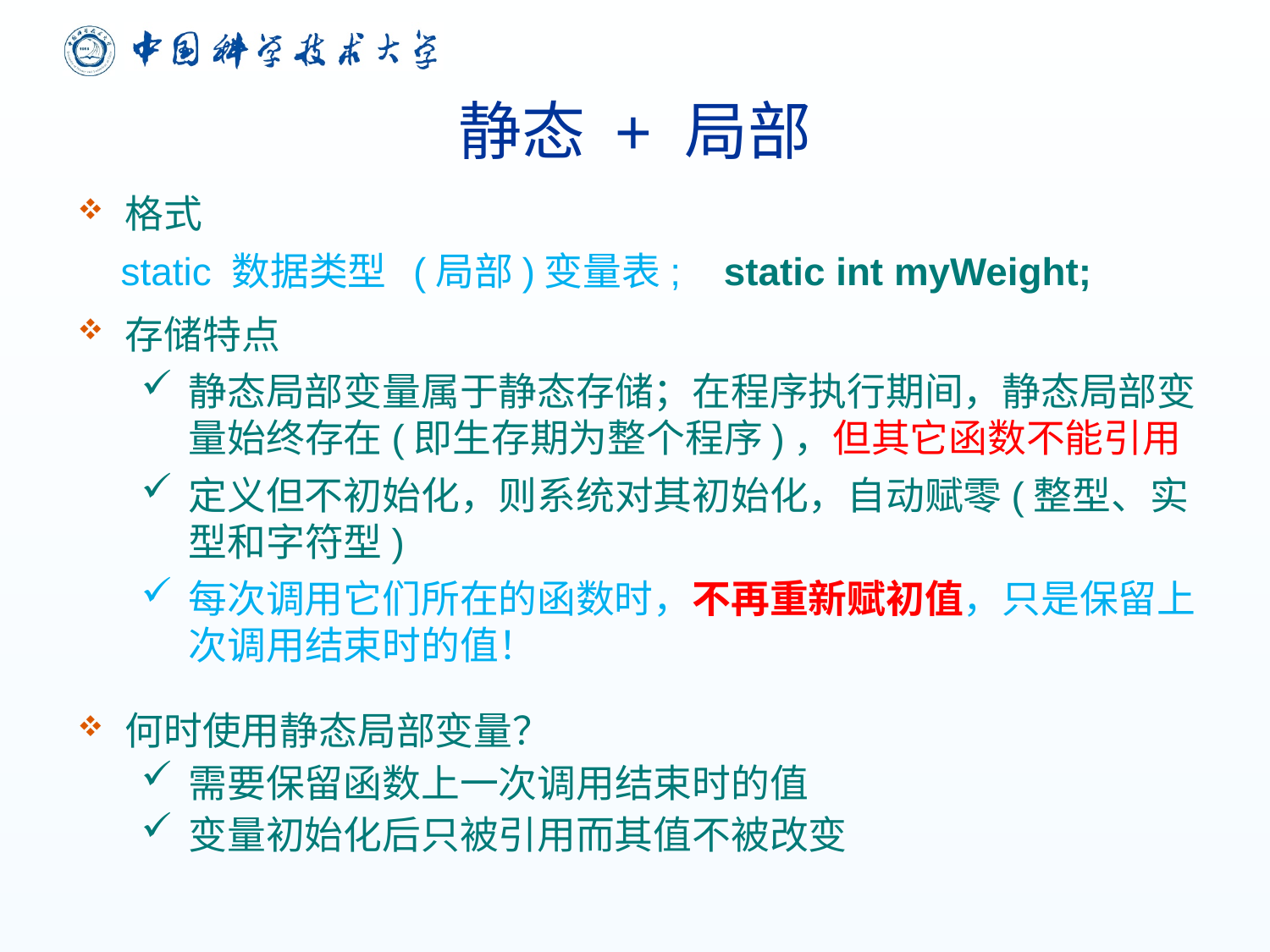

静态 + 局部
格式
    static 数据类型  (局部)变量表;    static int myWeight;
存储特点
静态局部变量属于静态存储；在程序执行期间，静态局部变量始终存在(即生存期为整个程序)，但其它函数不能引用
定义但不初始化，则系统对其初始化，自动赋零(整型、实型和字符型)
每次调用它们所在的函数时，不再重新赋初值，只是保留上次调用结束时的值！

何时使用静态局部变量？
需要保留函数上一次调用结束时的值
变量初始化后只被引用而其值不被改变